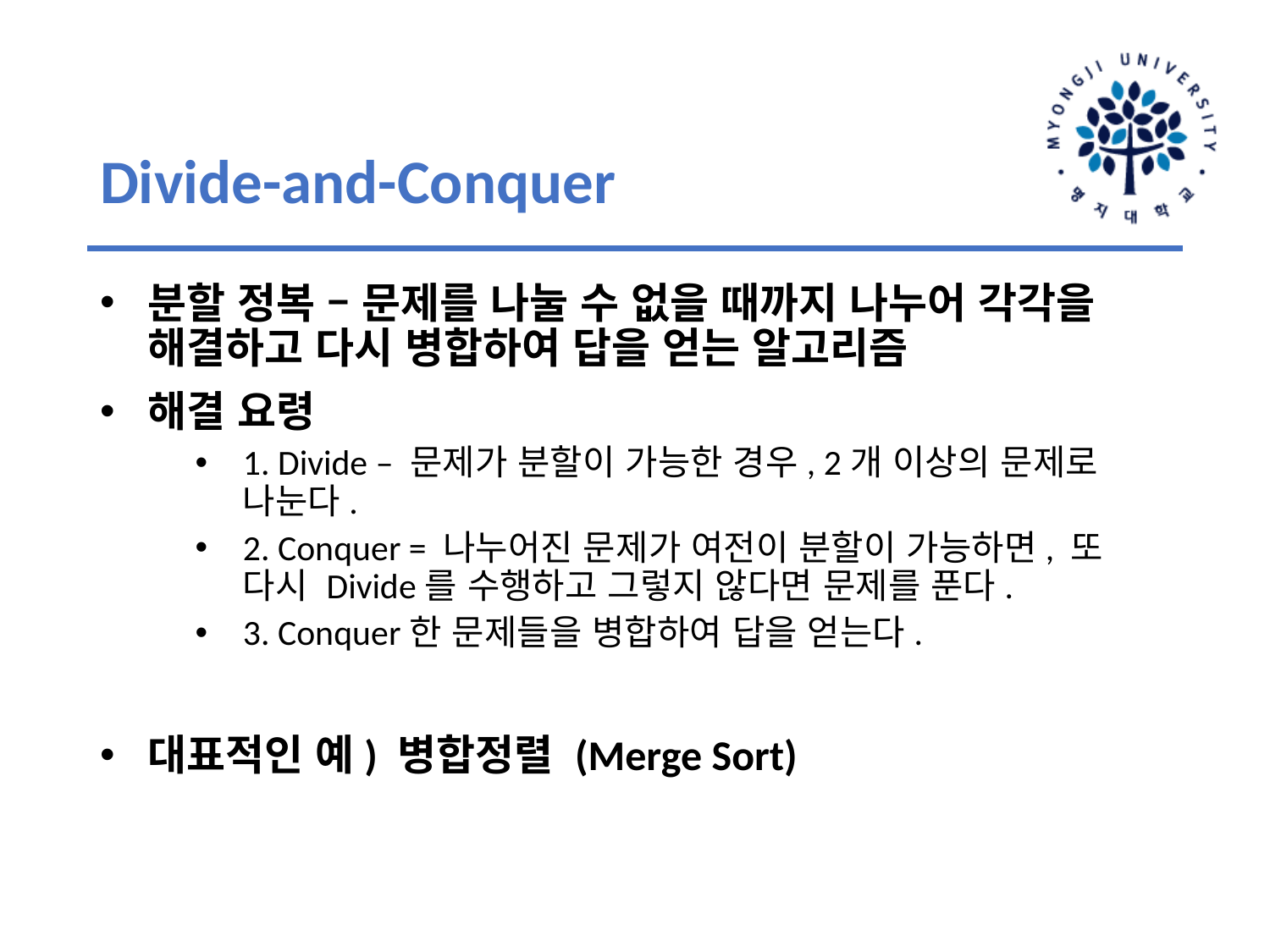

# Divide-and-Conquer
분할 정복 – 문제를 나눌 수 없을 때까지 나누어 각각을 해결하고 다시 병합하여 답을 얻는 알고리즘
해결 요령
1. Divide – 문제가 분할이 가능한 경우, 2개 이상의 문제로 나눈다.
2. Conquer = 나누어진 문제가 여전이 분할이 가능하면, 또 다시 Divide를 수행하고 그렇지 않다면 문제를 푼다.
3. Conquer한 문제들을 병합하여 답을 얻는다.

대표적인 예) 병합정렬 (Merge Sort)